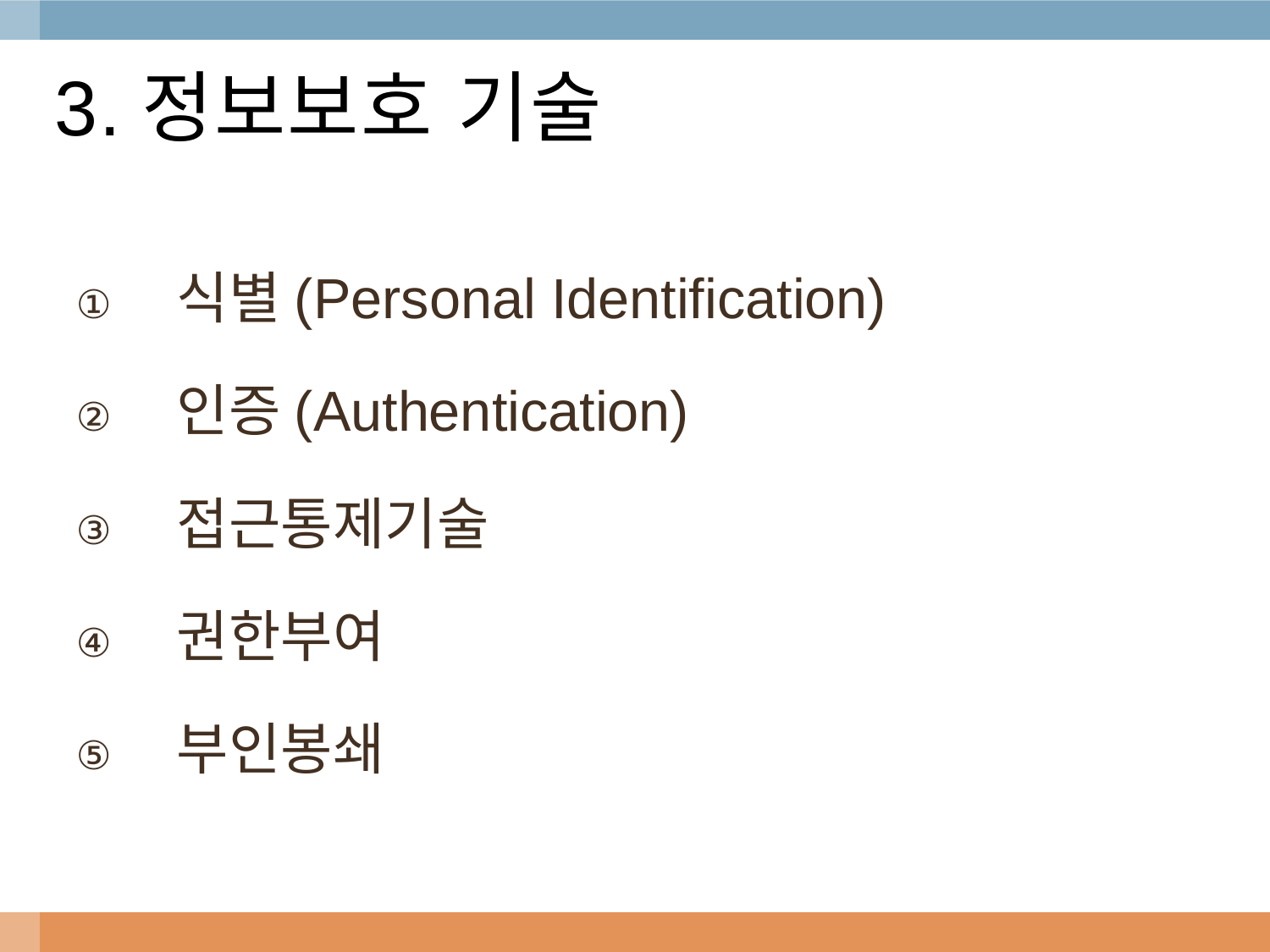

# 3.정보보호 기술
 식별(Personal Identification)
 인증(Authentication)
 접근통제기술
 권한부여
 부인봉쇄